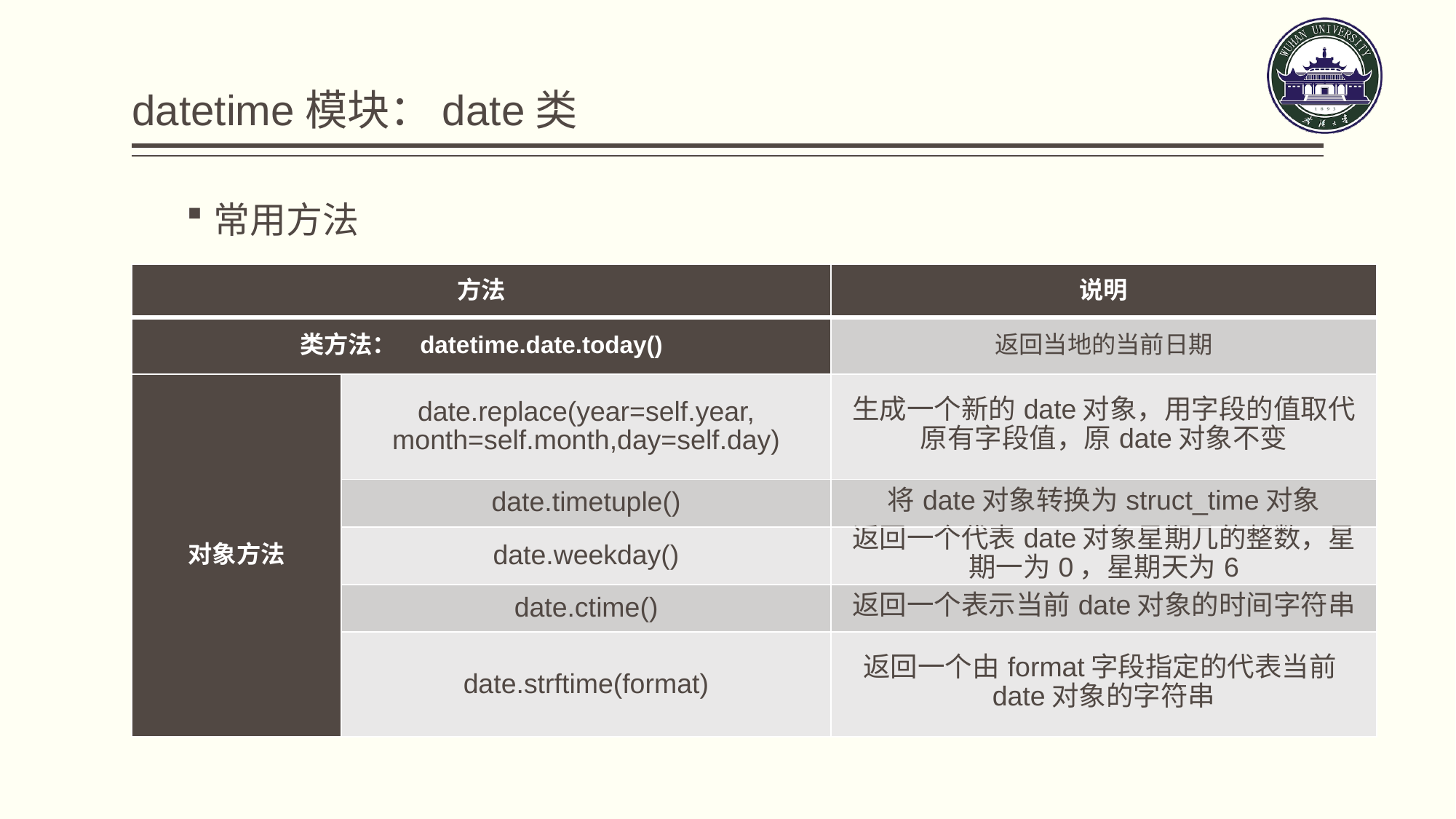

# datetime模块：date类
常用方法
| 方法 |  | 说明 |
| --- | --- | --- |
| 类方法： datetime.date.today() |  | 返回当地的当前日期 |
| 对象方法 | date.replace(year=self.year, month=self.month,day=self.day) | 生成一个新的date对象，用字段的值取代原有字段值，原date对象不变 |
|  | date.timetuple() | 将date对象转换为struct\_time对象 |
|  | date.weekday() | 返回一个代表date对象星期几的整数，星期一为0，星期天为6 |
|  | date.ctime() | 返回一个表示当前date对象的时间字符串 |
|  | date.strftime(format) | 返回一个由format字段指定的代表当前date对象的字符串 |